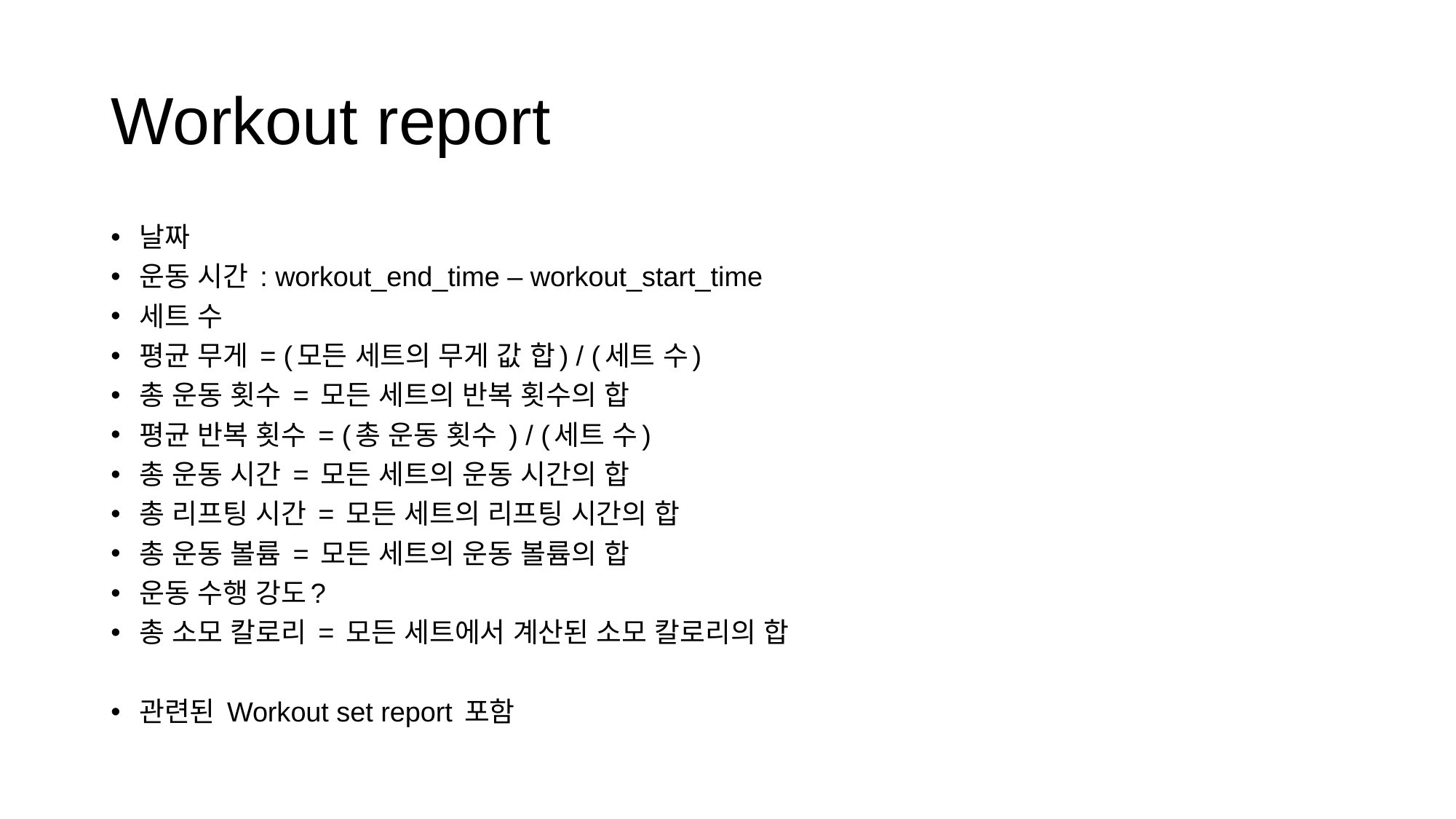

# Workout report
날짜
운동 시간 : workout_end_time – workout_start_time
세트 수
평균 무게 = (모든 세트의 무게 값 합) / (세트 수)
총 운동 횟수 = 모든 세트의 반복 횟수의 합
평균 반복 횟수 = (총 운동 횟수 ) / (세트 수)
총 운동 시간 = 모든 세트의 운동 시간의 합
총 리프팅 시간 = 모든 세트의 리프팅 시간의 합
총 운동 볼륨 = 모든 세트의 운동 볼륨의 합
운동 수행 강도?
총 소모 칼로리 = 모든 세트에서 계산된 소모 칼로리의 합

관련된 Workout set report 포함